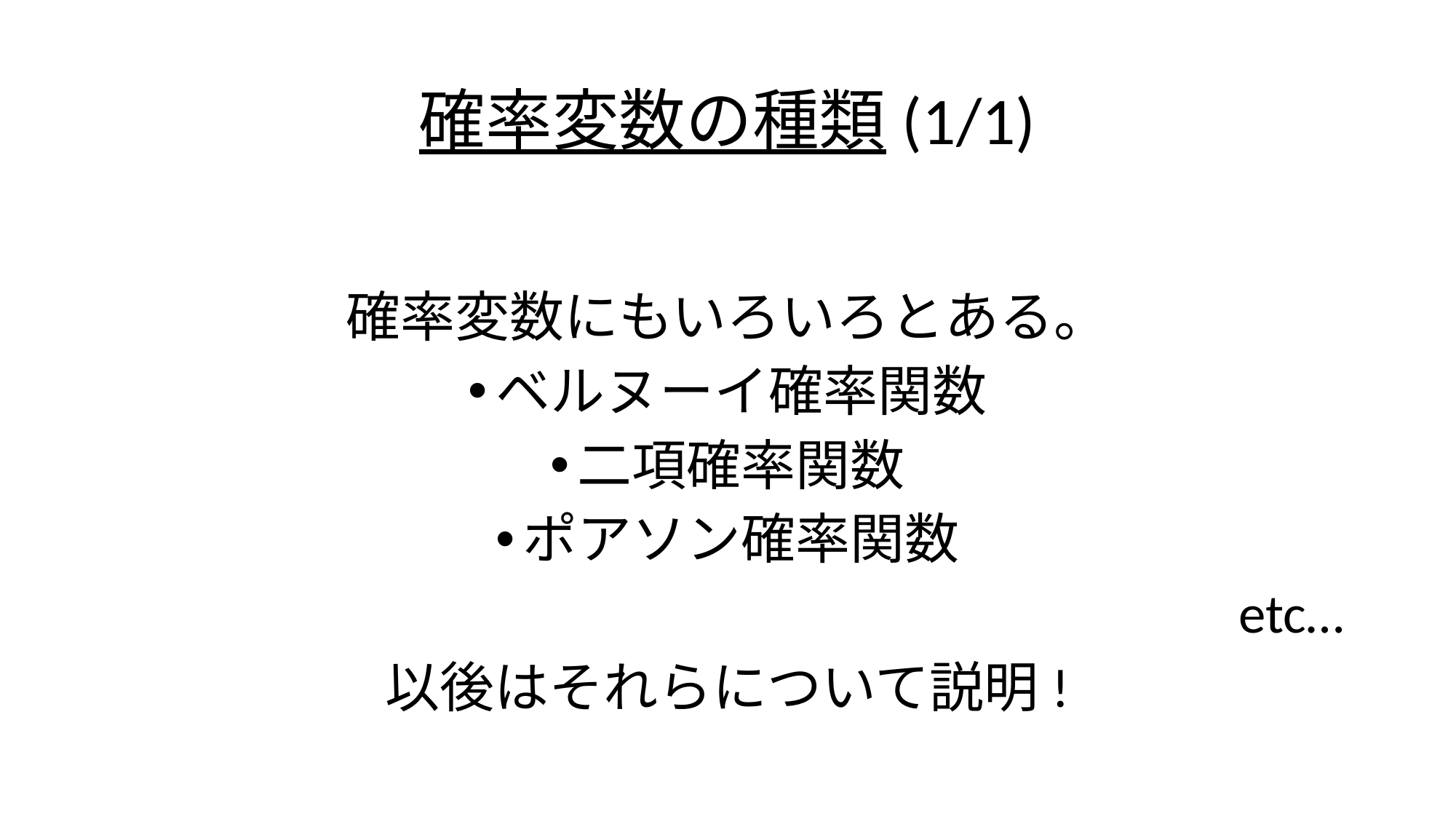

# 確率変数の種類(1/1)

確率変数にもいろいろとある。
ベルヌーイ確率関数
二項確率関数
ポアソン確率関数
etc…
以後はそれらについて説明!